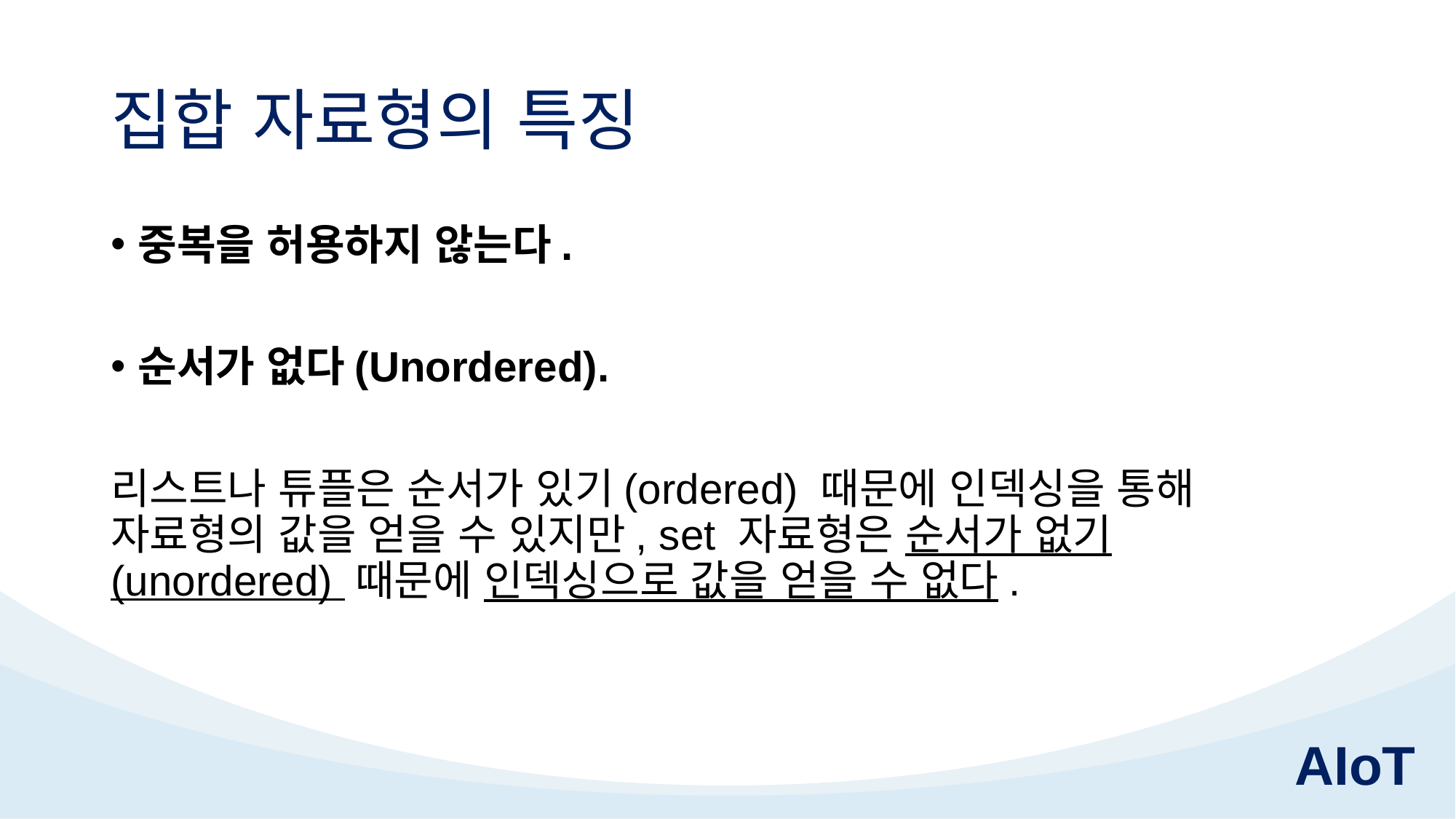

# 집합 자료형의 특징
중복을 허용하지 않는다.

순서가 없다(Unordered).

리스트나 튜플은 순서가 있기(ordered) 때문에 인덱싱을 통해 자료형의 값을 얻을 수 있지만, set 자료형은 순서가 없기(unordered) 때문에 인덱싱으로 값을 얻을 수 없다.